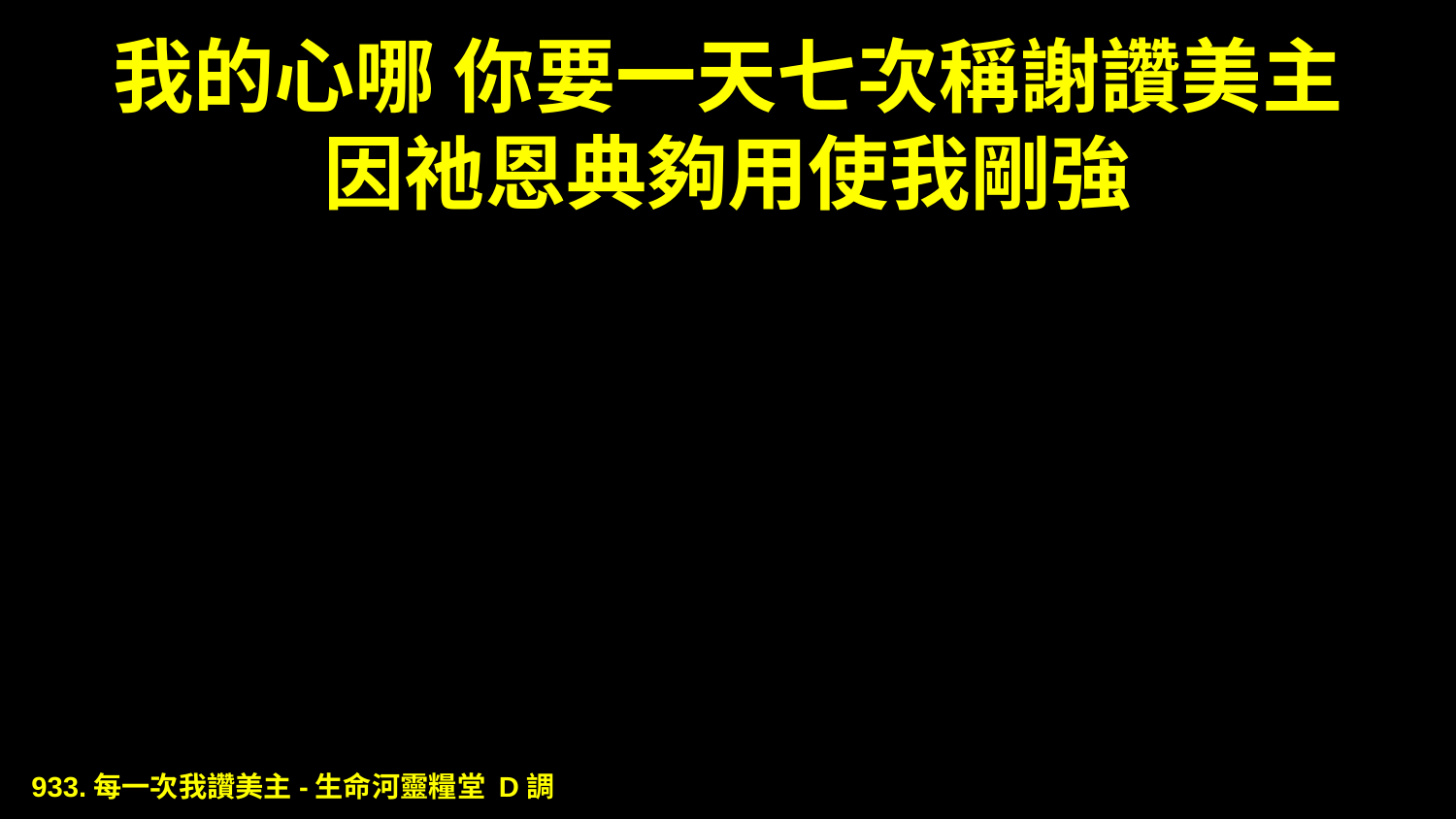

# 我的心哪 你要一天七次稱謝讚美主 因祂恩典夠用使我剛強
933.每一次我讚美主-生命河靈糧堂 D調